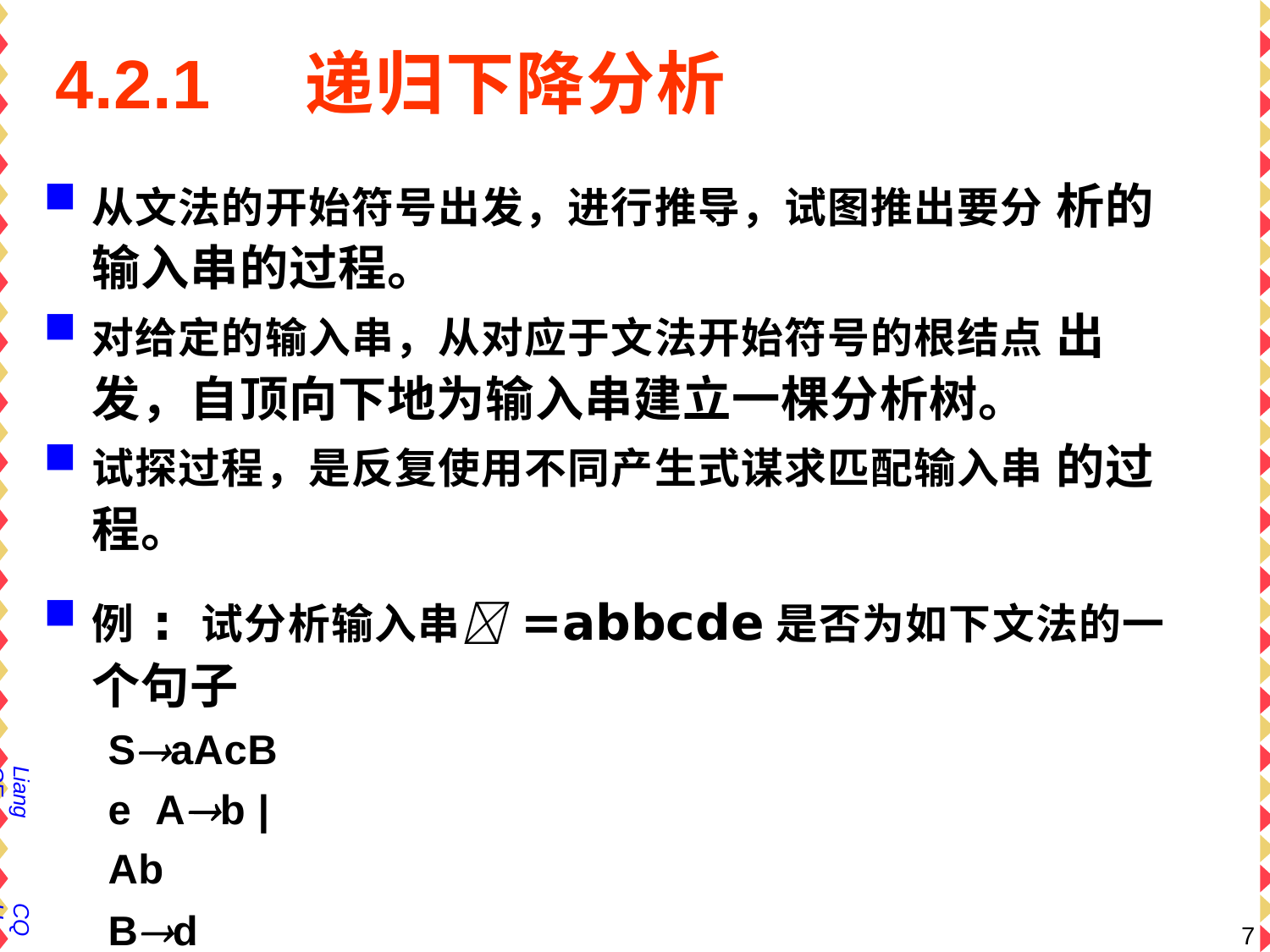

# 4.2.1	递归下降分析
从文法的开始符号出发，进行推导，试图推出要分 析的输入串的过程。
对给定的输入串，从对应于文法开始符号的根结点 出发，自顶向下地为输入串建立一棵分析树。
试探过程，是反复使用不同产生式谋求匹配输入串 的过程。
例: 试分析输入串ω=abbcde是否为如下文法的一 个句子
S→aAcBe  A→b | Ab
B→d	(文法4.1)
Liang GE
CQU
7